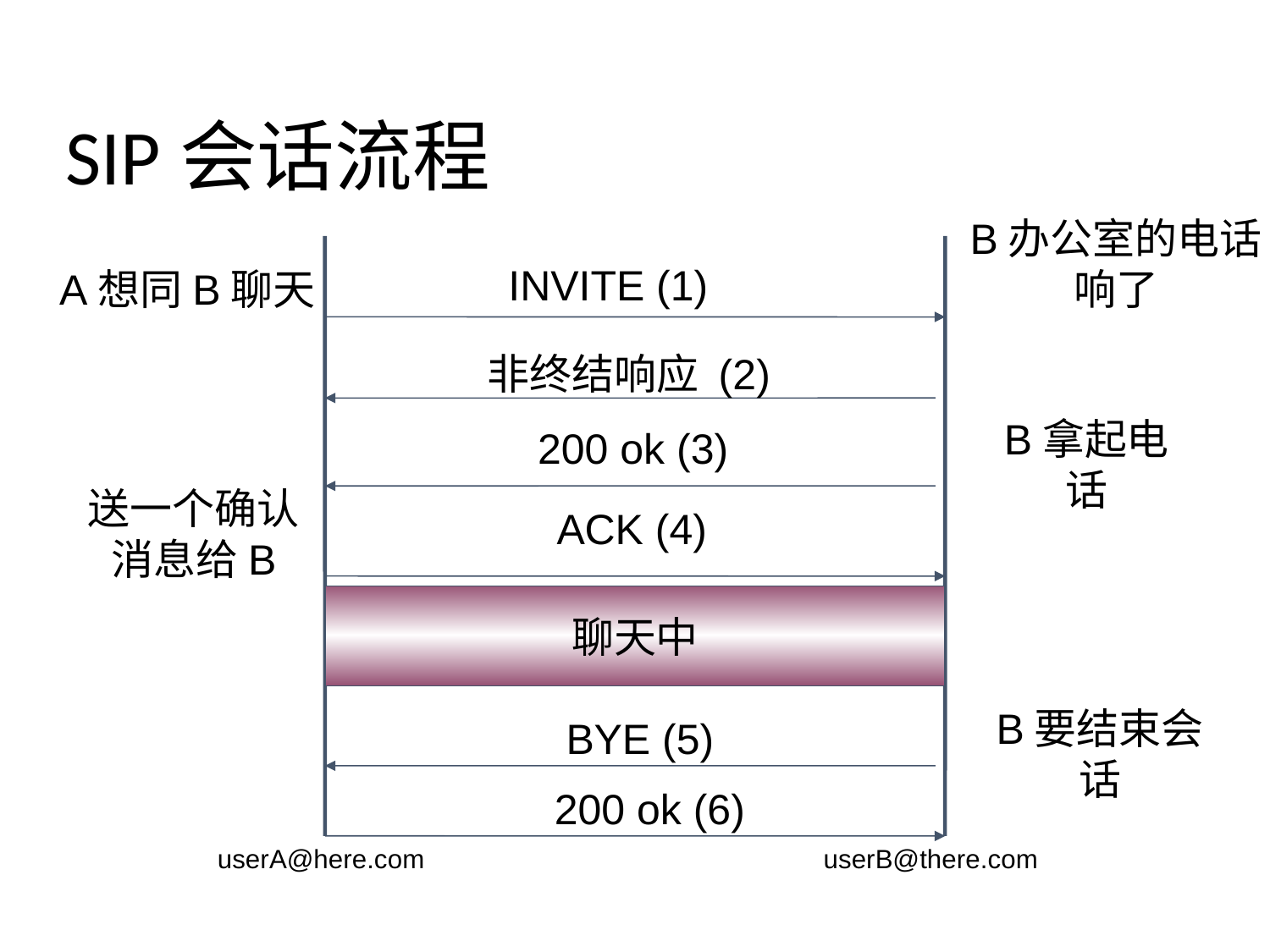

# SIP会话流程

B办公室的电话
响了

INVITE (1)

非终结响应 (2)

200 ok (3)

ACK (4)

聊天中
BYE (5)

200 ok (6)

A想同B聊天
B拿起电话
送一个确认
消息给B
B要结束会话
userA@here.com
userB@there.com